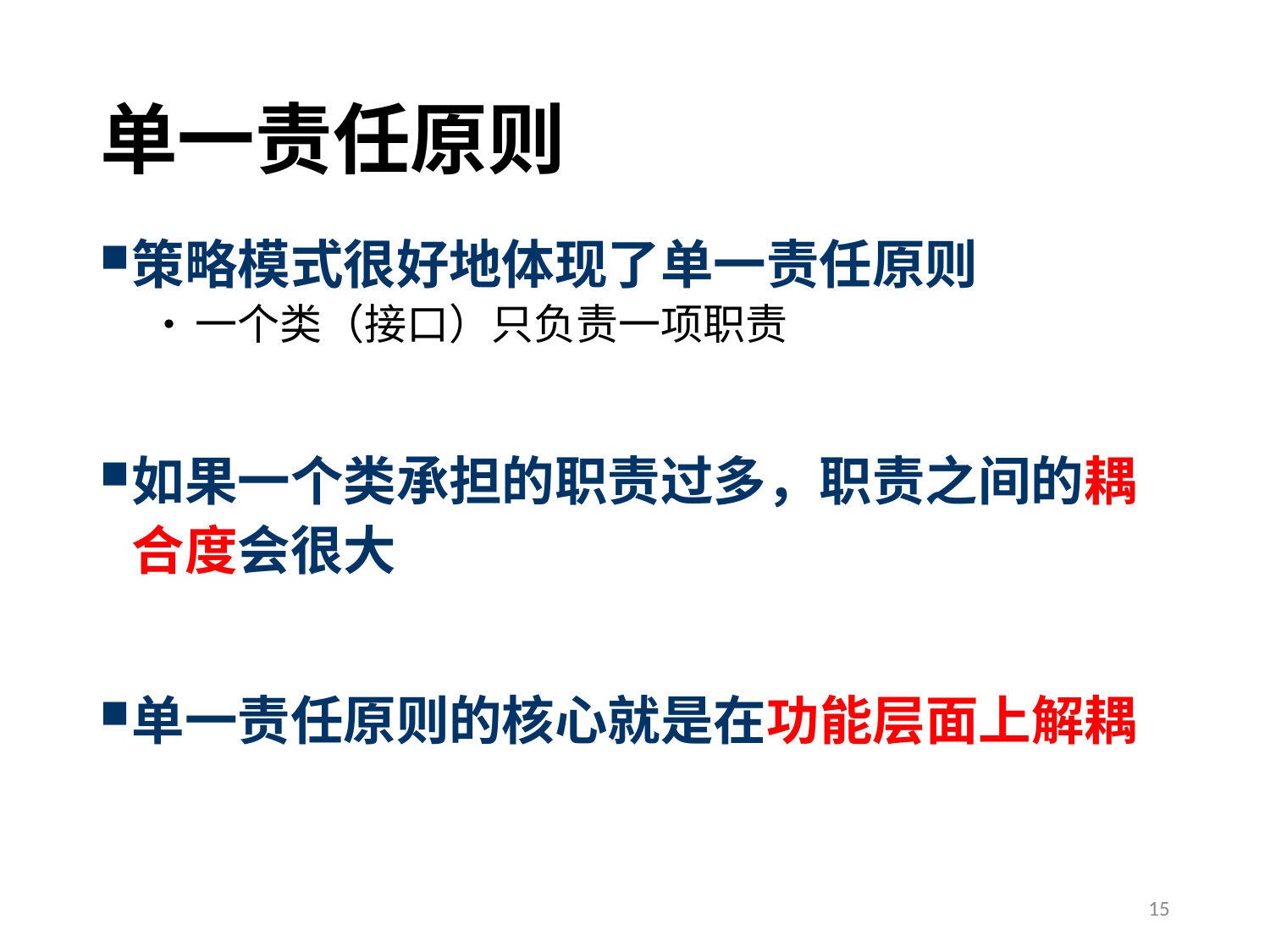

# 单一责任原则
策略模式很好地体现了单一责任原则
一个类（接口）只负责一项职责

如果一个类承担的职责过多，职责之间的耦合度会很大

单一责任原则的核心就是在功能层面上解耦

15